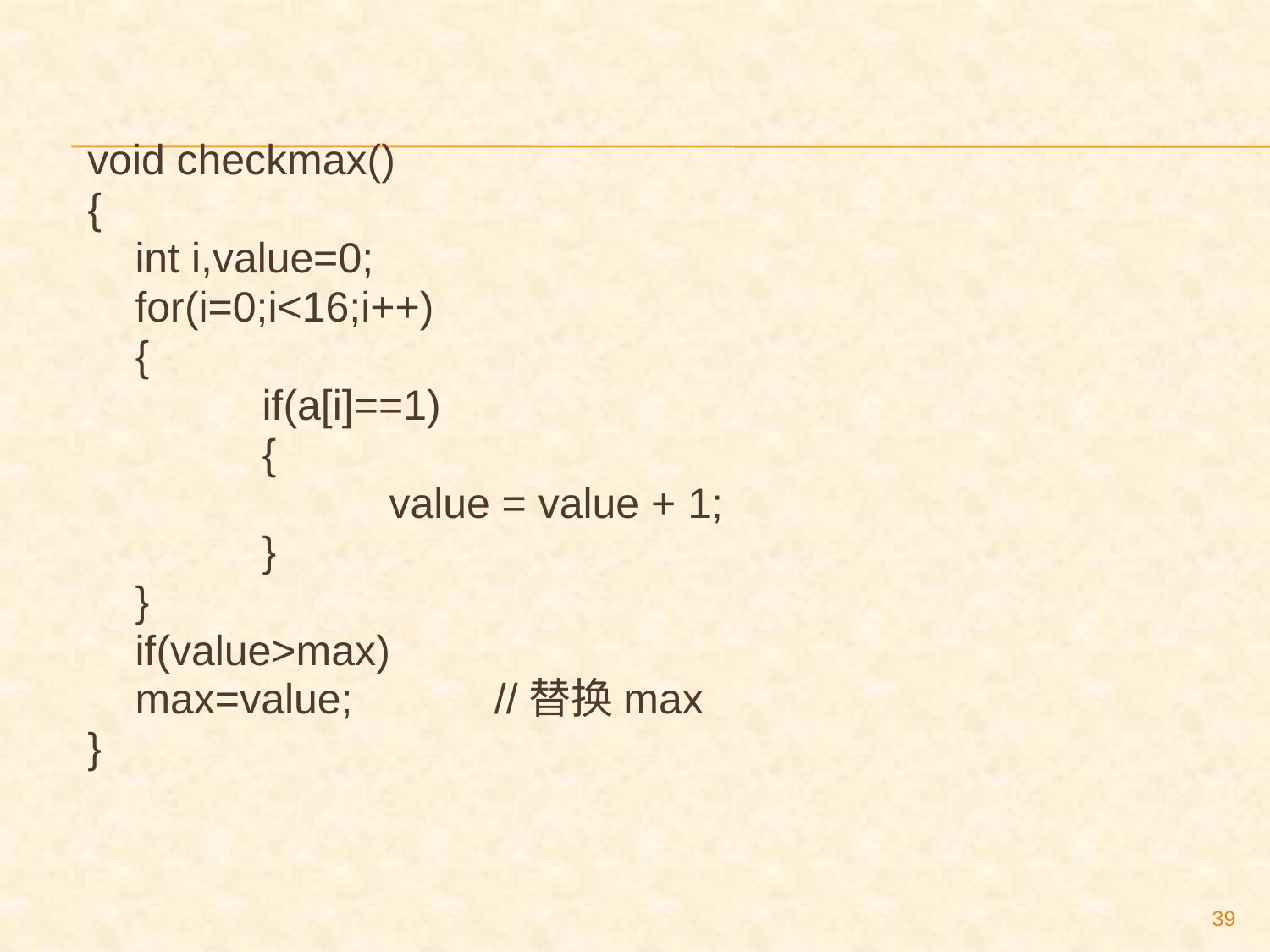

void checkmax()
{
	int i,value=0;
	for(i=0;i<16;i++)
	{
		if(a[i]==1)
		{
			value = value + 1;
		}
	}
	if(value>max)
	max=value;            //替换max
}
39